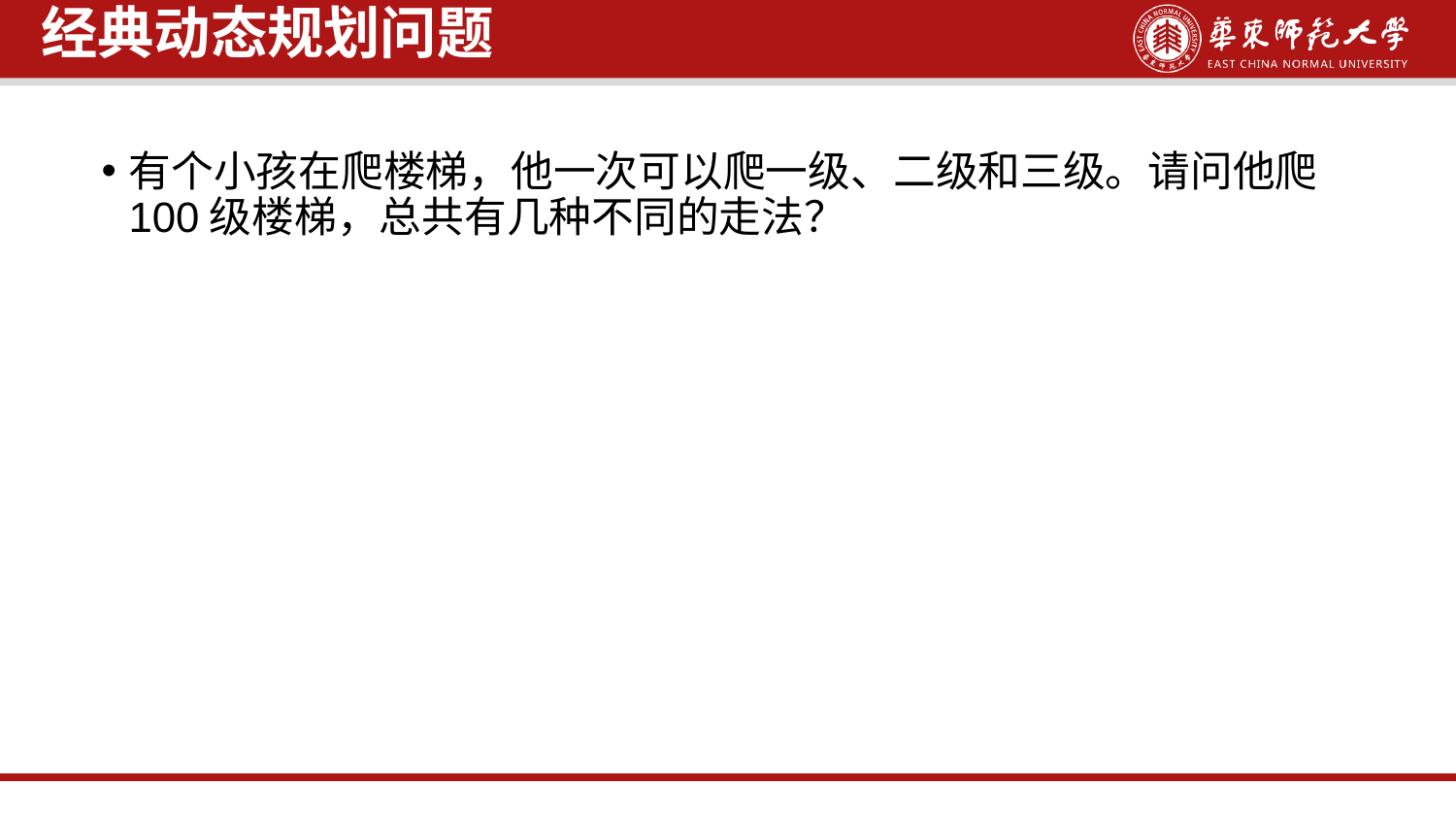

经典动态规划问题
有个小孩在爬楼梯，他一次可以爬一级、二级和三级。请问他爬100级楼梯，总共有几种不同的走法？